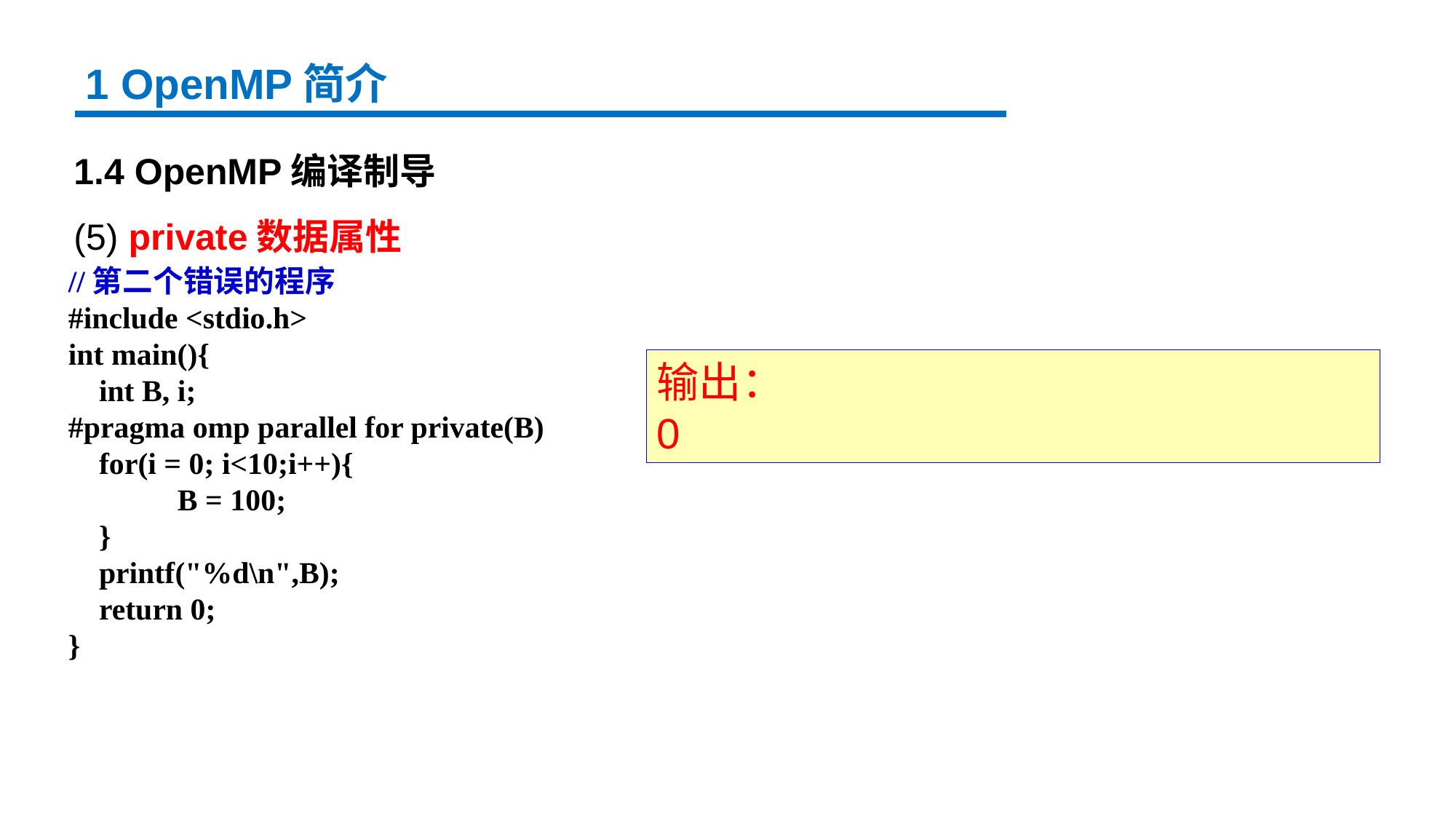

1 OpenMP简介
1.4 OpenMP编译制导
(5) private数据属性
//第二个错误的程序
#include <stdio.h>
int main(){
    int B, i;
#pragma omp parallel for private(B)
    for(i = 0; i<10;i++){
	B = 100;
    }
    printf("%d\n",B);
    return 0;
}
输出：
0